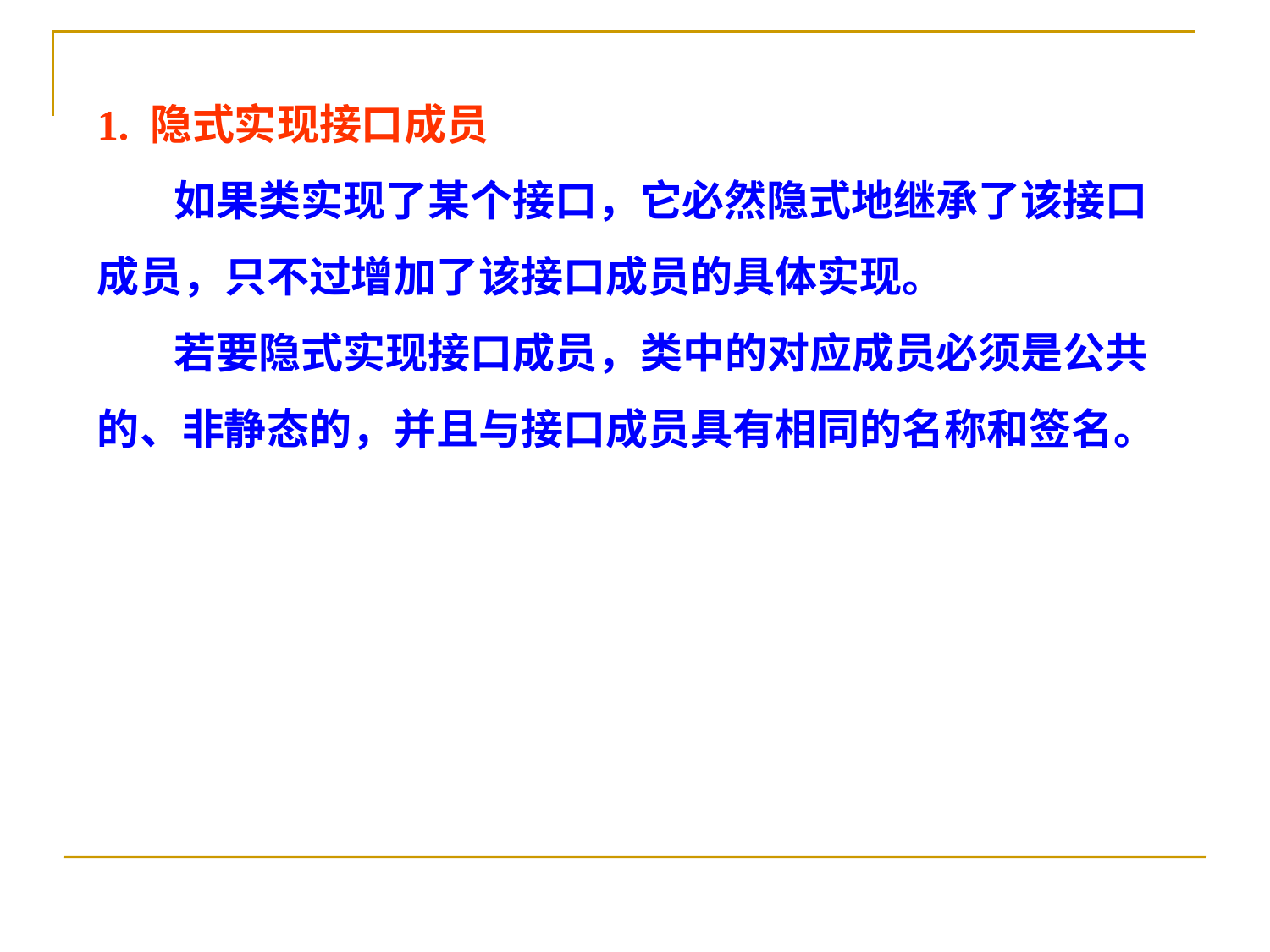

1. 隐式实现接口成员
       如果类实现了某个接口，它必然隐式地继承了该接口成员，只不过增加了该接口成员的具体实现。
       若要隐式实现接口成员，类中的对应成员必须是公共的、非静态的，并且与接口成员具有相同的名称和签名。